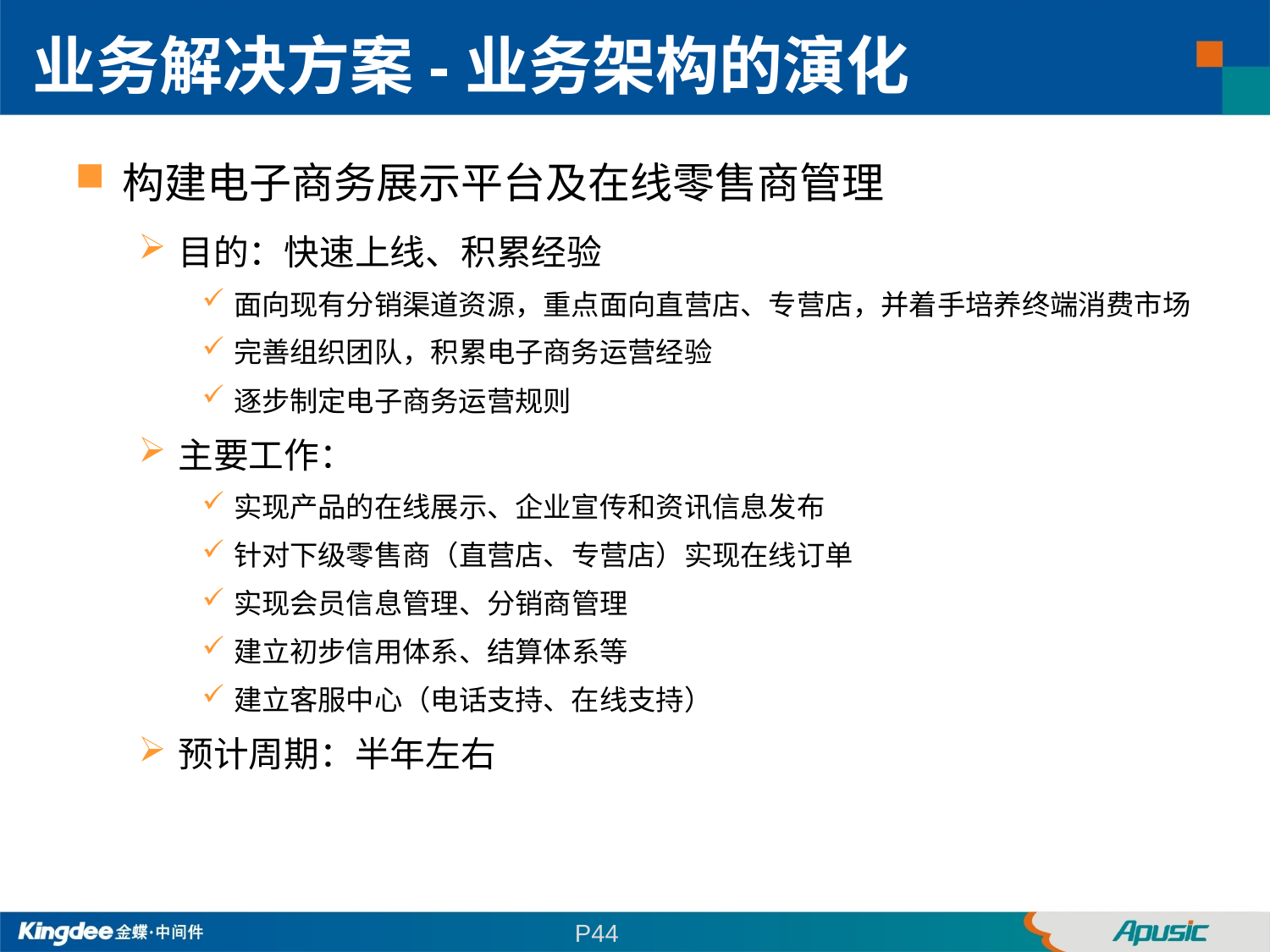

业务解决方案-业务架构的演化
构建电子商务展示平台及在线零售商管理
目的：快速上线、积累经验
面向现有分销渠道资源，重点面向直营店、专营店，并着手培养终端消费市场
完善组织团队，积累电子商务运营经验
逐步制定电子商务运营规则
主要工作：
实现产品的在线展示、企业宣传和资讯信息发布
针对下级零售商（直营店、专营店）实现在线订单
实现会员信息管理、分销商管理
建立初步信用体系、结算体系等
建立客服中心（电话支持、在线支持）
预计周期：半年左右